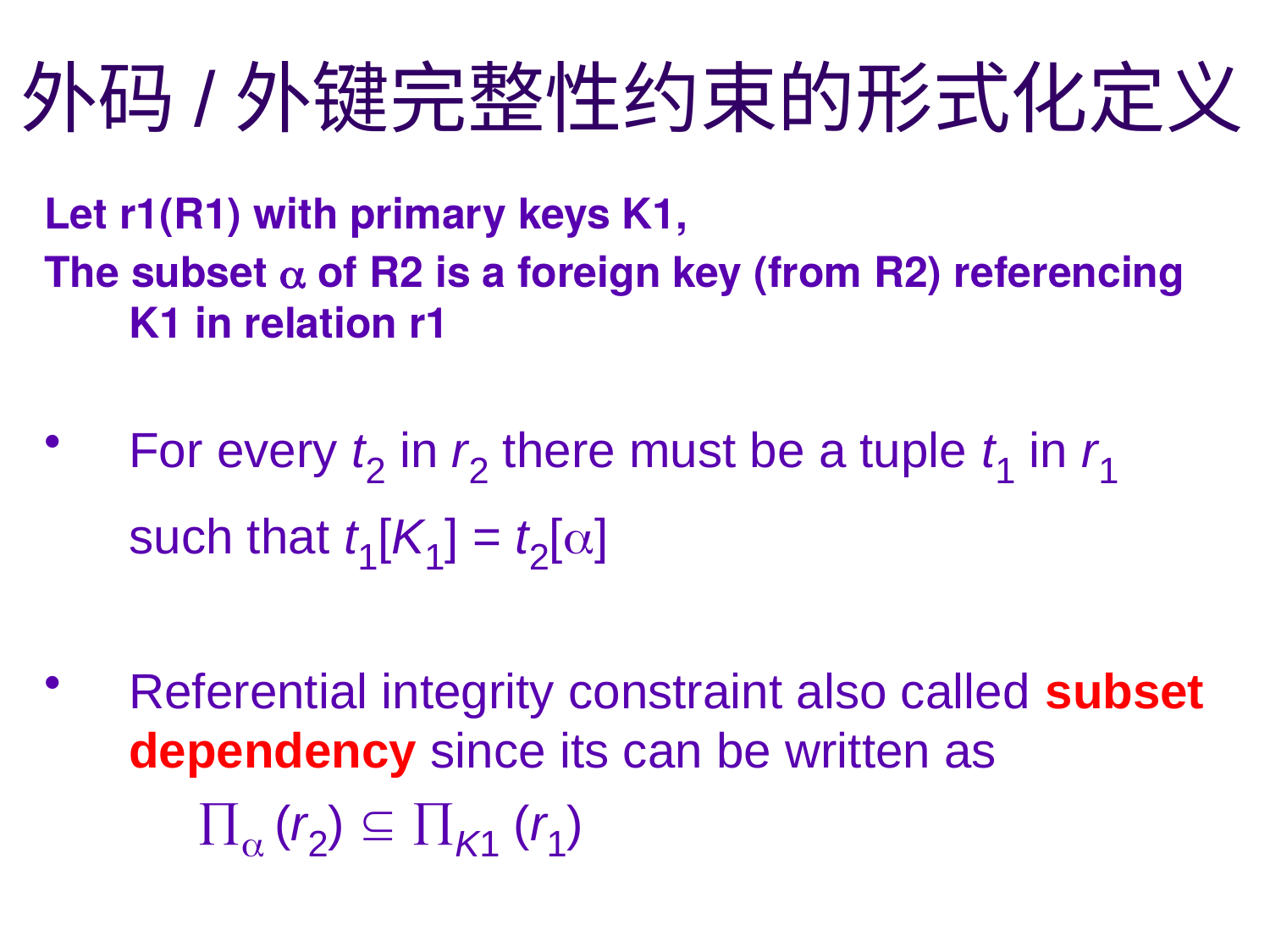

# 外码/外键完整性约束的形式化定义
Let r1(R1) with primary keys K1,
The subset α of R2 is a foreign key (from R2) referencing K1 in relation r1

For every t2 in r2 there must be a tuple t1 in r1 such that t1[K1] = t2[α]

Referential integrity constraint also called subset dependency since its can be written as
     ∏α (r2) ⊆ ∏K1 (r1)